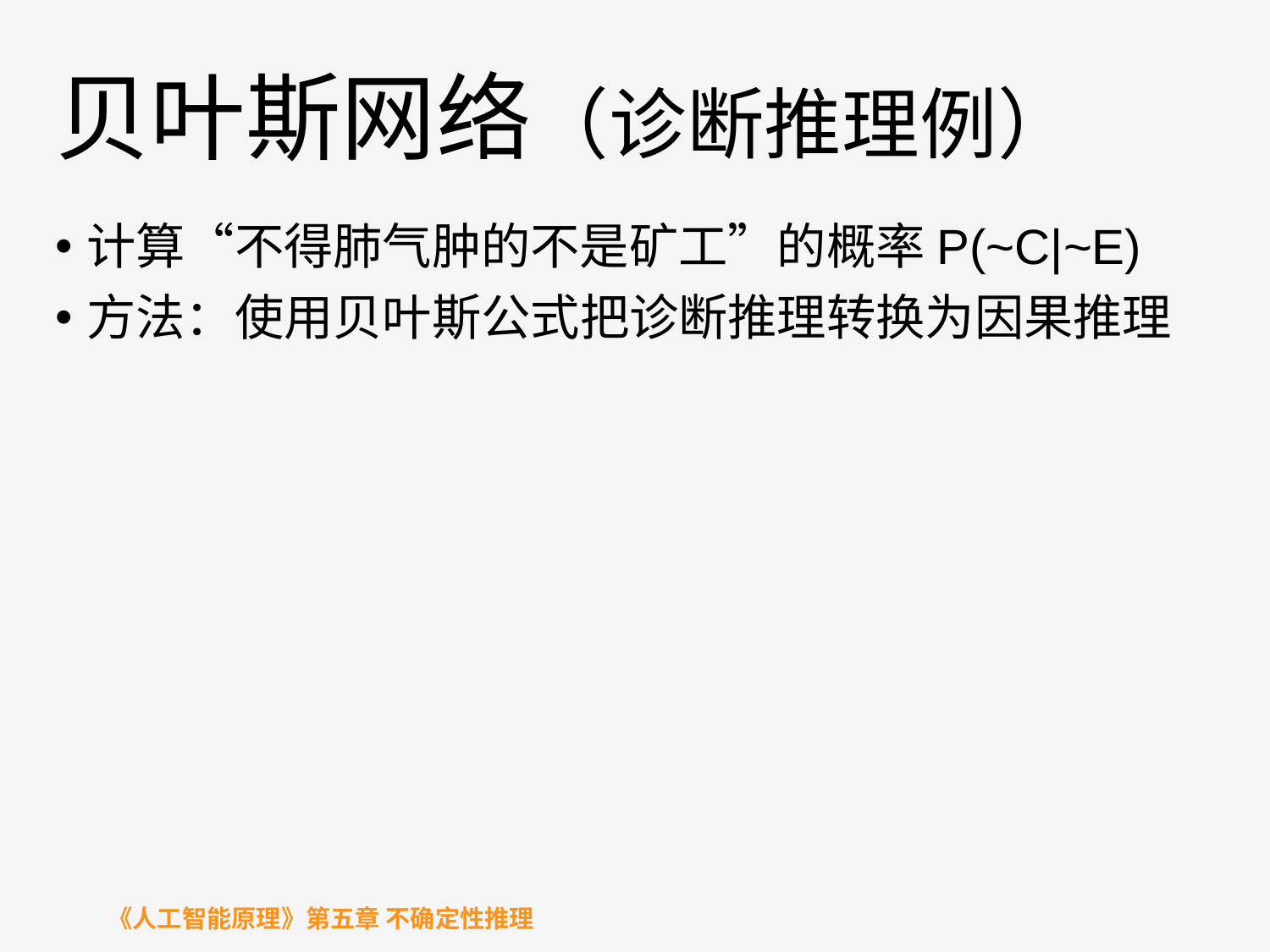

# 贝叶斯网络（诊断推理例）
计算“不得肺气肿的不是矿工”的概率P(~C|~E)
方法：使用贝叶斯公式把诊断推理转换为因果推理

《人工智能原理》第五章 不确定性推理